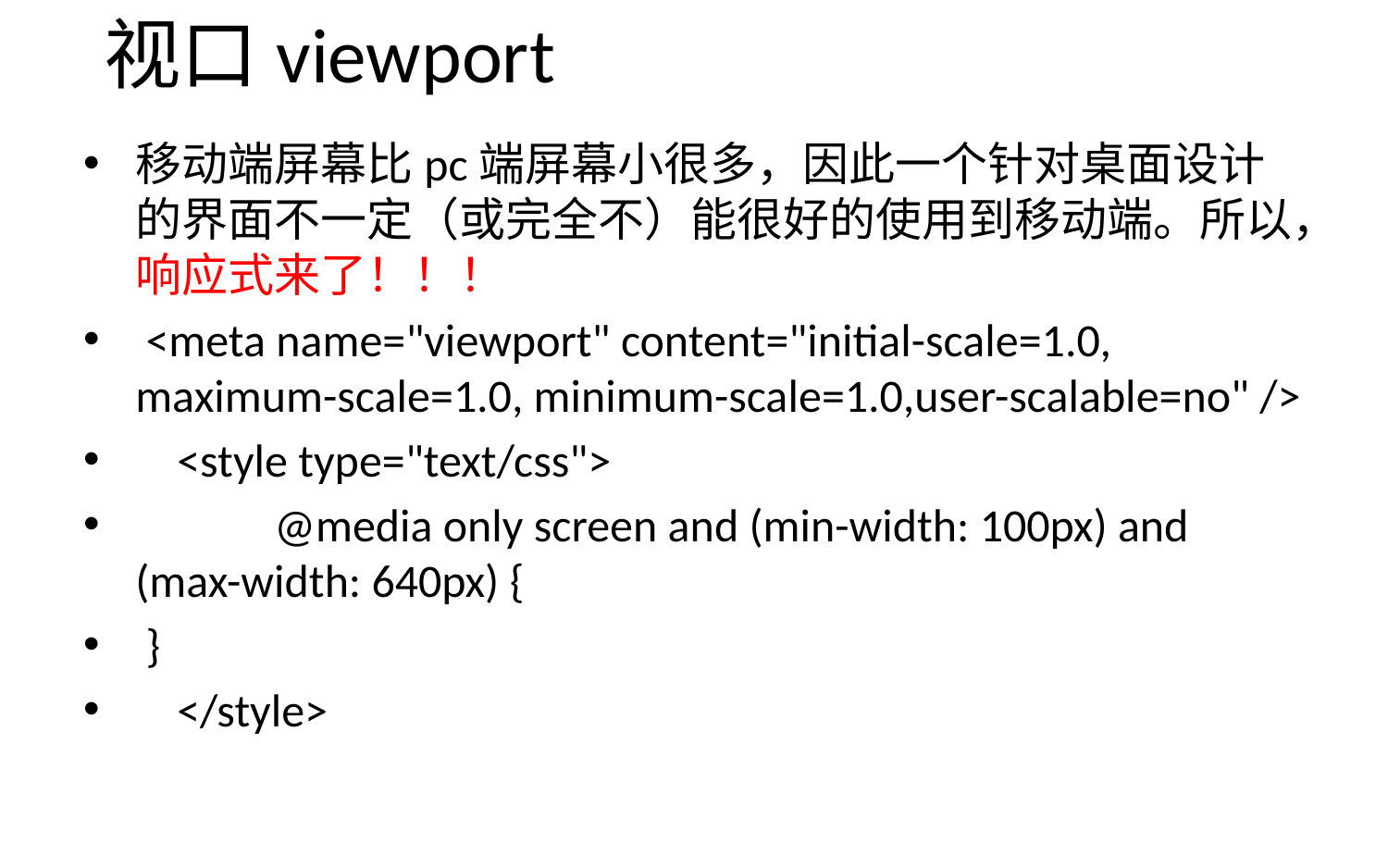

# 视口viewport
移动端屏幕比pc端屏幕小很多，因此一个针对桌面设计的界面不一定（或完全不）能很好的使用到移动端。所以，响应式来了！！！
 <meta name="viewport" content="initial-scale=1.0, maximum-scale=1.0, minimum-scale=1.0,user-scalable=no" />
    <style type="text/css">
    	@media only screen and (min-width: 100px) and (max-width: 640px) {
 }
    </style>